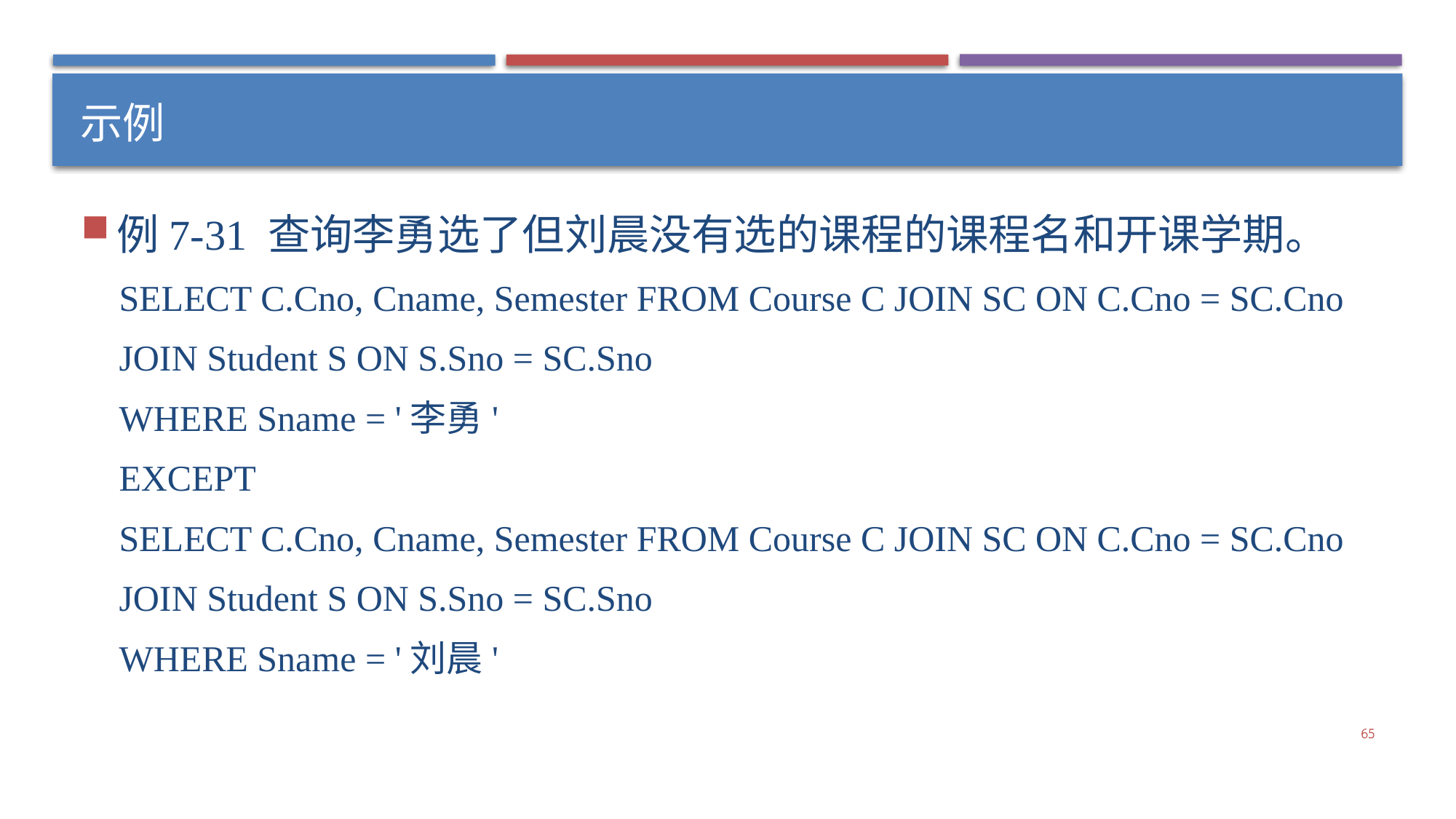

# 示例
例7-31 查询李勇选了但刘晨没有选的课程的课程名和开课学期。
SELECT C.Cno, Cname, Semester FROM Course C JOIN SC ON C.Cno = SC.Cno
JOIN Student S ON S.Sno = SC.Sno
WHERE Sname = '李勇'
EXCEPT
SELECT C.Cno, Cname, Semester FROM Course C JOIN SC ON C.Cno = SC.Cno
JOIN Student S ON S.Sno = SC.Sno
WHERE Sname = '刘晨'
65
65/76